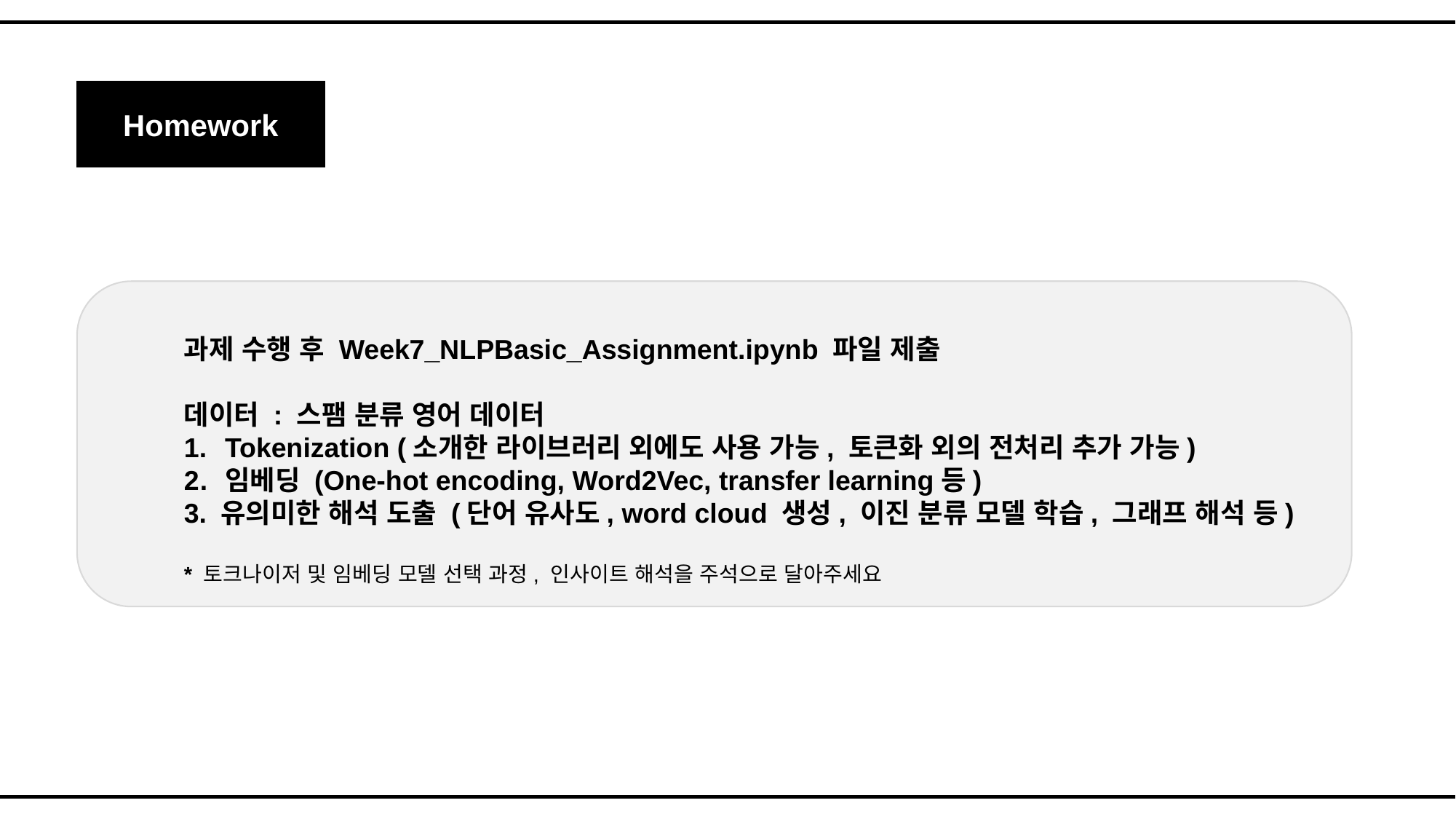

Homework

과제 수행 후 Week7_NLPBasic_Assignment.ipynb 파일 제출

데이터 : 스팸 분류 영어 데이터
Tokenization (소개한 라이브러리 외에도 사용 가능, 토큰화 외의 전처리 추가 가능)
임베딩 (One-hot encoding, Word2Vec, transfer learning등)
3. 유의미한 해석 도출 (단어 유사도, word cloud 생성, 이진 분류 모델 학습, 그래프 해석 등)

* 토크나이저 및 임베딩 모델 선택 과정, 인사이트 해석을 주석으로 달아주세요